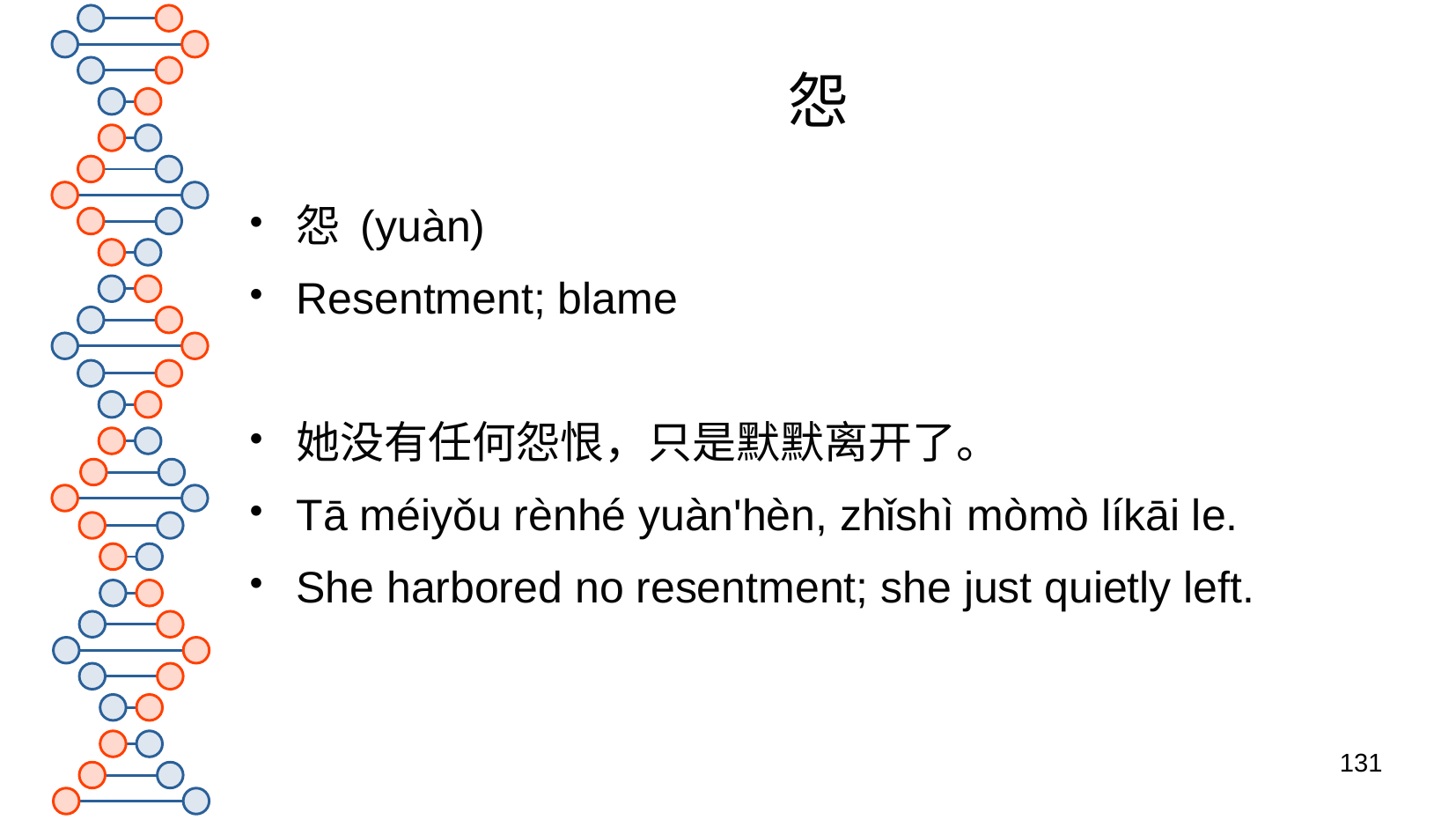

# 怨
怨 (yuàn)
Resentment; blame

她没有任何怨恨，只是默默离开了。
Tā méiyǒu rènhé yuàn'hèn, zhǐshì mòmò líkāi le.
She harbored no resentment; she just quietly left.

131